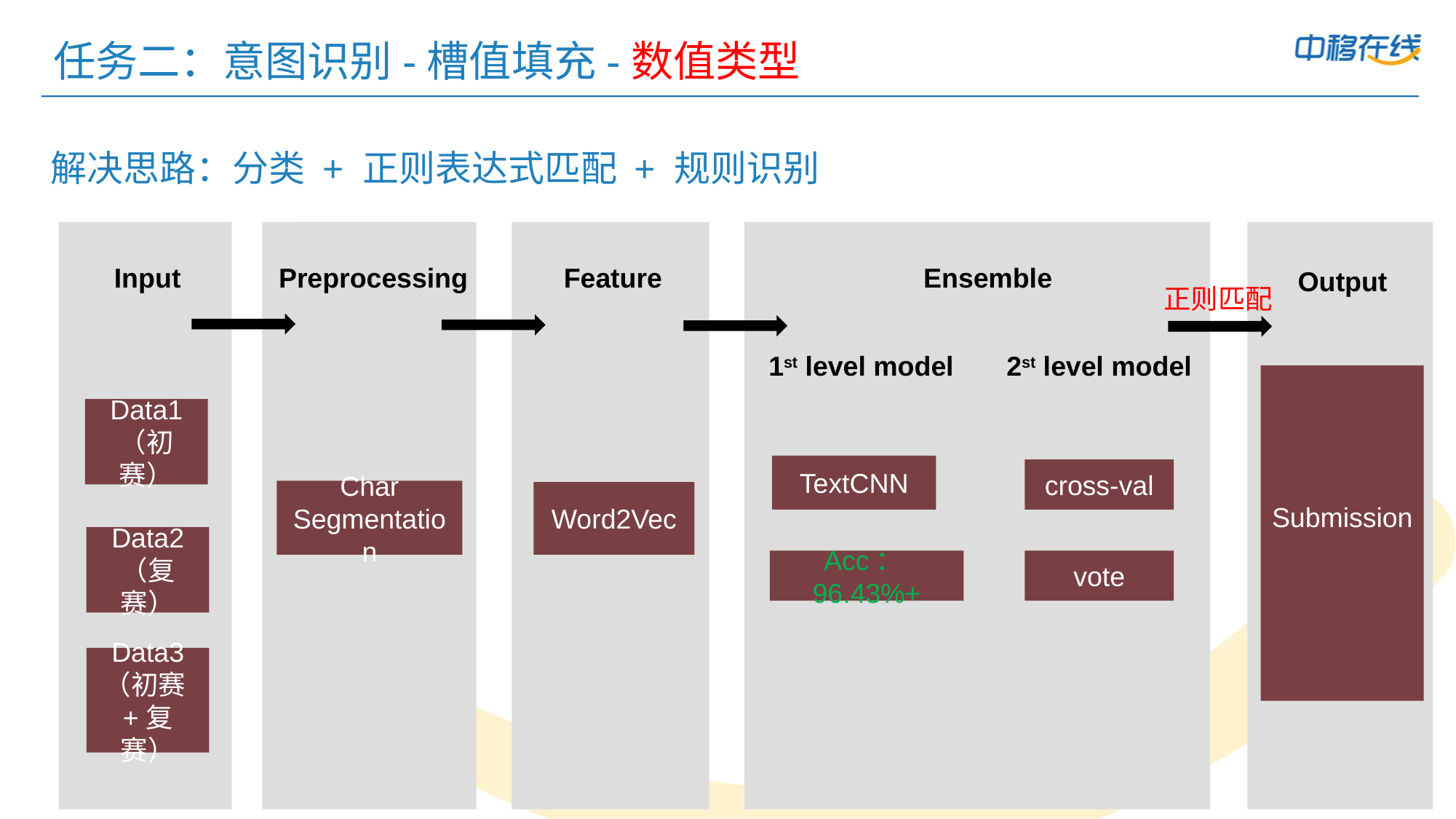

# 任务二：意图识别-槽值填充-数值类型
解决思路：分类 + 正则表达式匹配 + 规则识别

Input
Input
Feature
Ensemble
Preprocessing
Output
正则匹配

1st level model
2st level model
Submission

Data1
（初赛）
Data
TextCNN
cross-val
Char
Segmentation
Word2Vec
Data2
（复赛）
Acc：96.43%+
vote
Data3
（初赛+复赛）